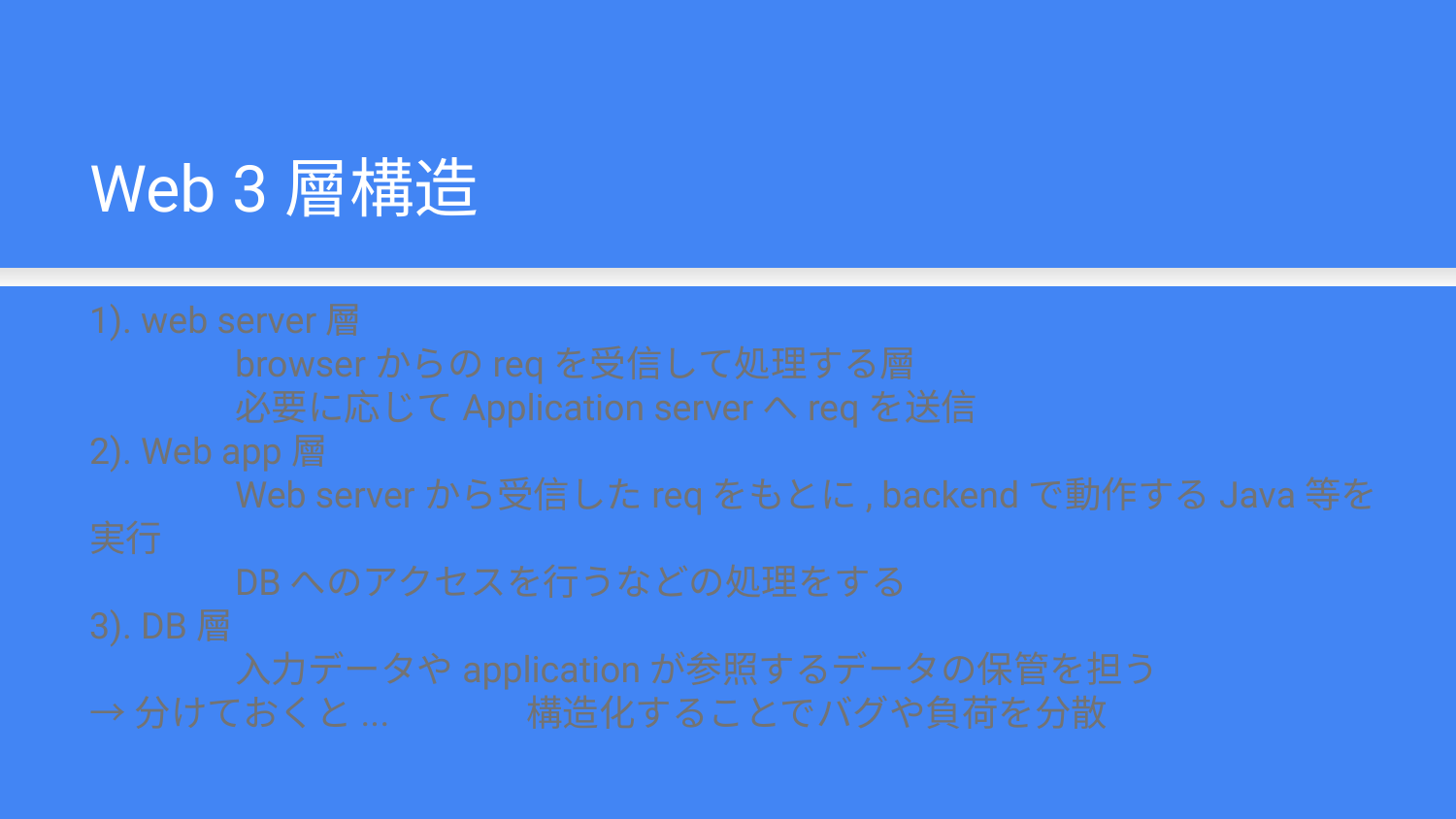

Web 3層構造
1). web server層
	browserからのreqを受信して処理する層
	必要に応じてApplication serverへreqを送信
2). Web app層
	Web serverから受信したreqをもとに, backendで動作するJava等を実行
	DBへのアクセスを行うなどの処理をする
3). DB層
	入力データやapplicationが参照するデータの保管を担う
→分けておくと...	構造化することでバグや負荷を分散